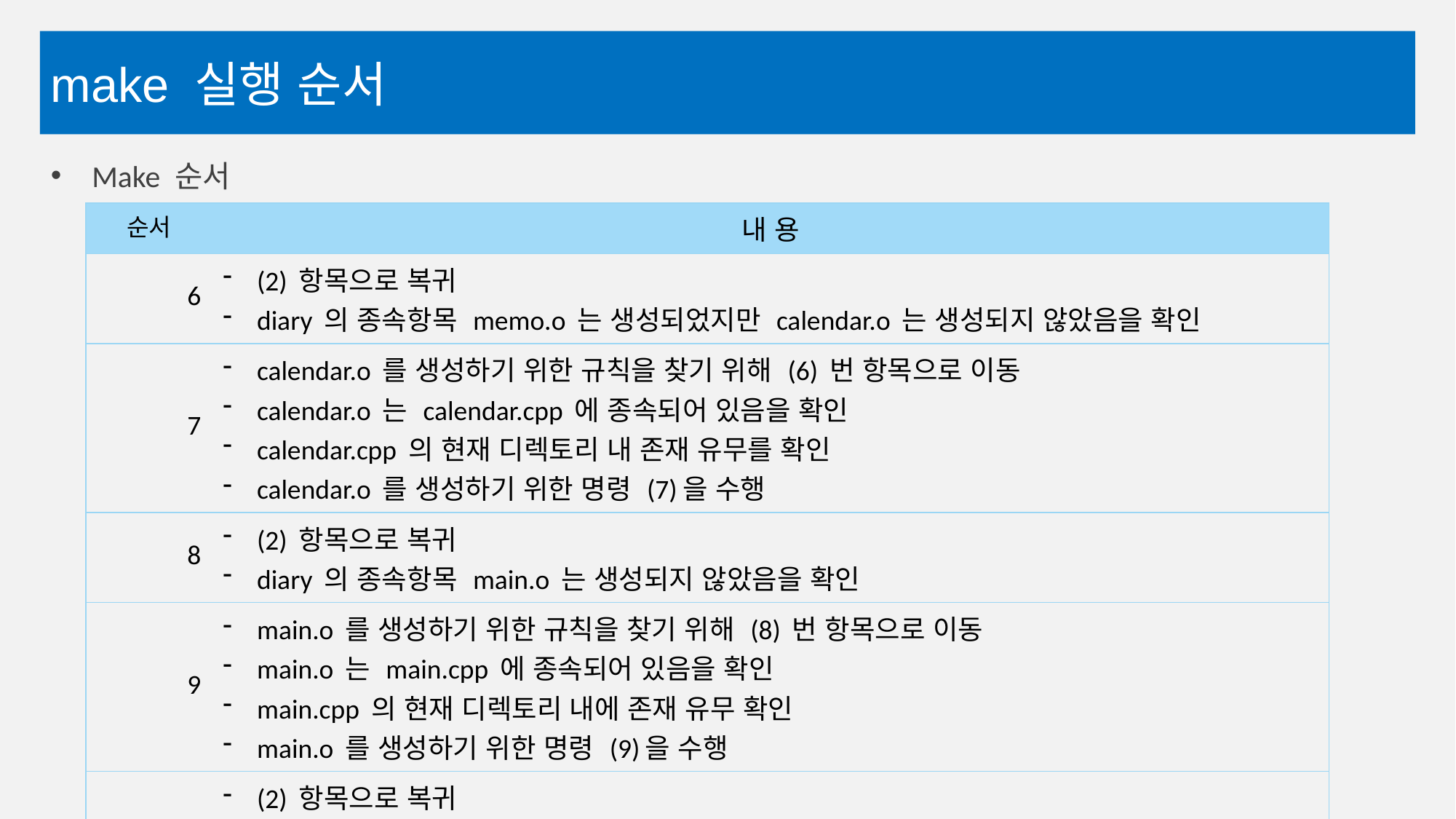

# make 실행 순서
Make 순서
| 순서 | 내 용 |
| --- | --- |
| 6 | (2) 항목으로 복귀 diary 의 종속항목 memo.o 는 생성되었지만 calendar.o 는 생성되지 않았음을 확인 |
| 7 | calendar.o 를 생성하기 위한 규칙을 찾기 위해 (6) 번 항목으로 이동 calendar.o 는 calendar.cpp 에 종속되어 있음을 확인 calendar.cpp 의 현재 디렉토리 내 존재 유무를 확인 calendar.o 를 생성하기 위한 명령 (7)을 수행 |
| 8 | (2) 항목으로 복귀 diary 의 종속항목 main.o 는 생성되지 않았음을 확인 |
| 9 | main.o 를 생성하기 위한 규칙을 찾기 위해 (8) 번 항목으로 이동 main.o 는 main.cpp 에 종속되어 있음을 확인 main.cpp 의 현재 디렉토리 내에 존재 유무 확인 main.o 를 생성하기 위한 명령 (9)을 수행 |
| 10 | (2) 항목으로 복귀 diary 의 종속항목 memo.o, calendar.o, main.o 모두 생성되어 존재함을 확인 diary 생성을 위해 (3) 항목의 명령문을 실행하여 diary 를 생성함 |